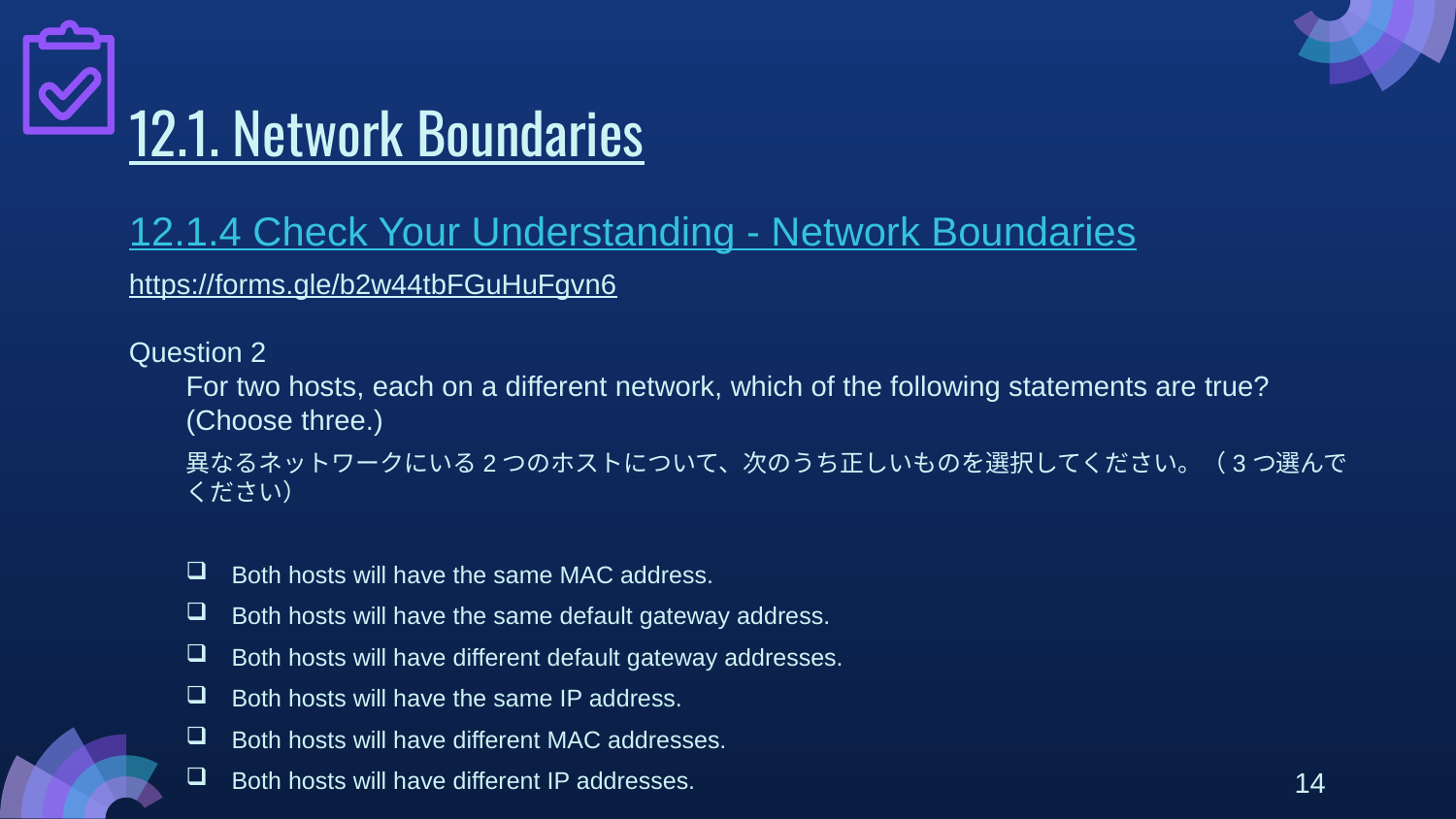

# 12.1. Network Boundaries
12.1.4 Check Your Understanding - Network Boundaries
https://forms.gle/b2w44tbFGuHuFgvn6

Question 2
For two hosts, each on a different network, which of the following statements are true? (Choose three.)
異なるネットワークにいる2つのホストについて、次のうち正しいものを選択してください。（3つ選んでください）

Both hosts will have the same MAC address.
Both hosts will have the same default gateway address.
Both hosts will have different default gateway addresses.
Both hosts will have the same IP address.
Both hosts will have different MAC addresses.
Both hosts will have different IP addresses.